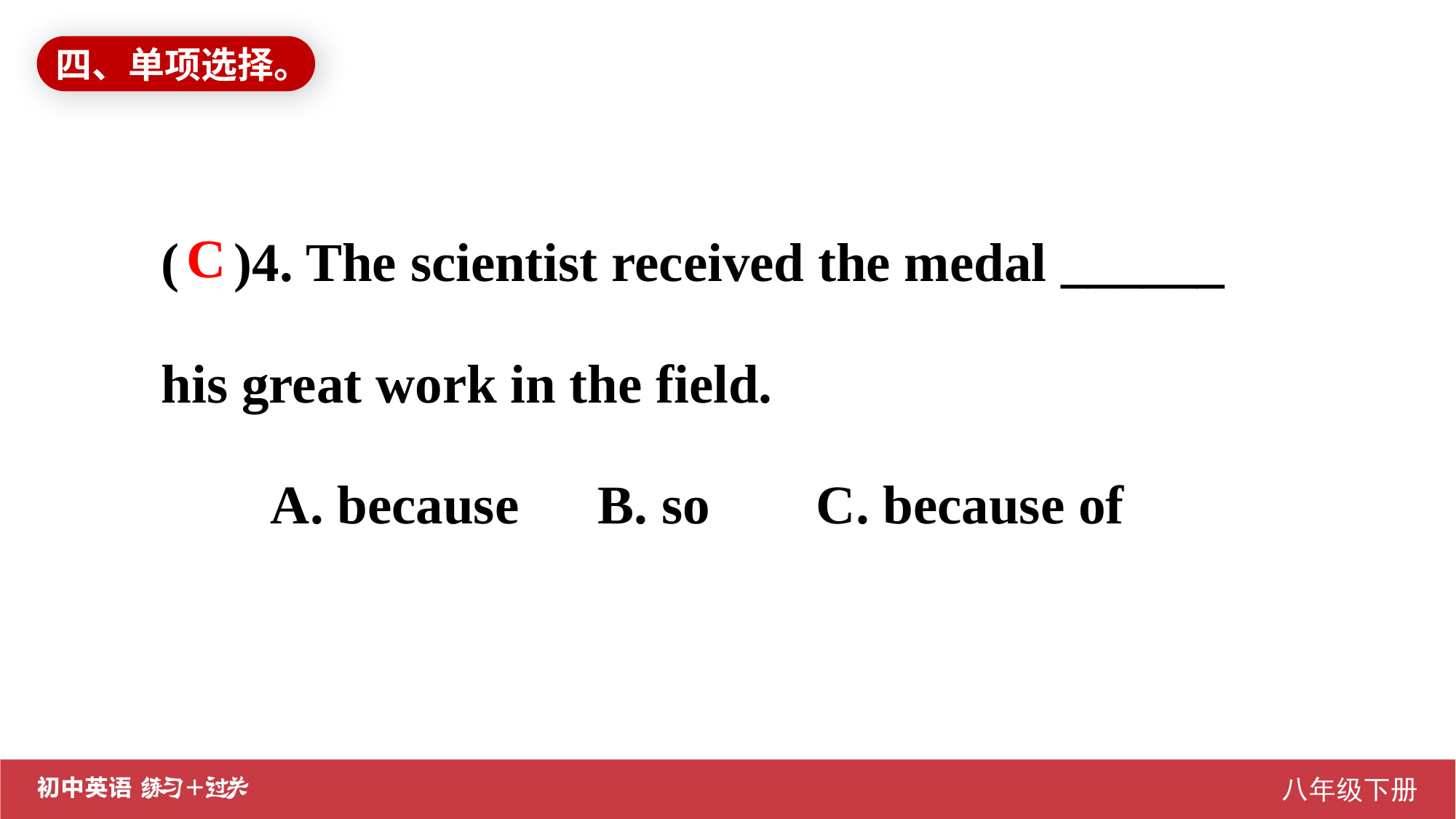

四、单项选择。
(    )4. The scientist received the medal ______ his great work in the field.
	A. because	B. so	C. because of
C